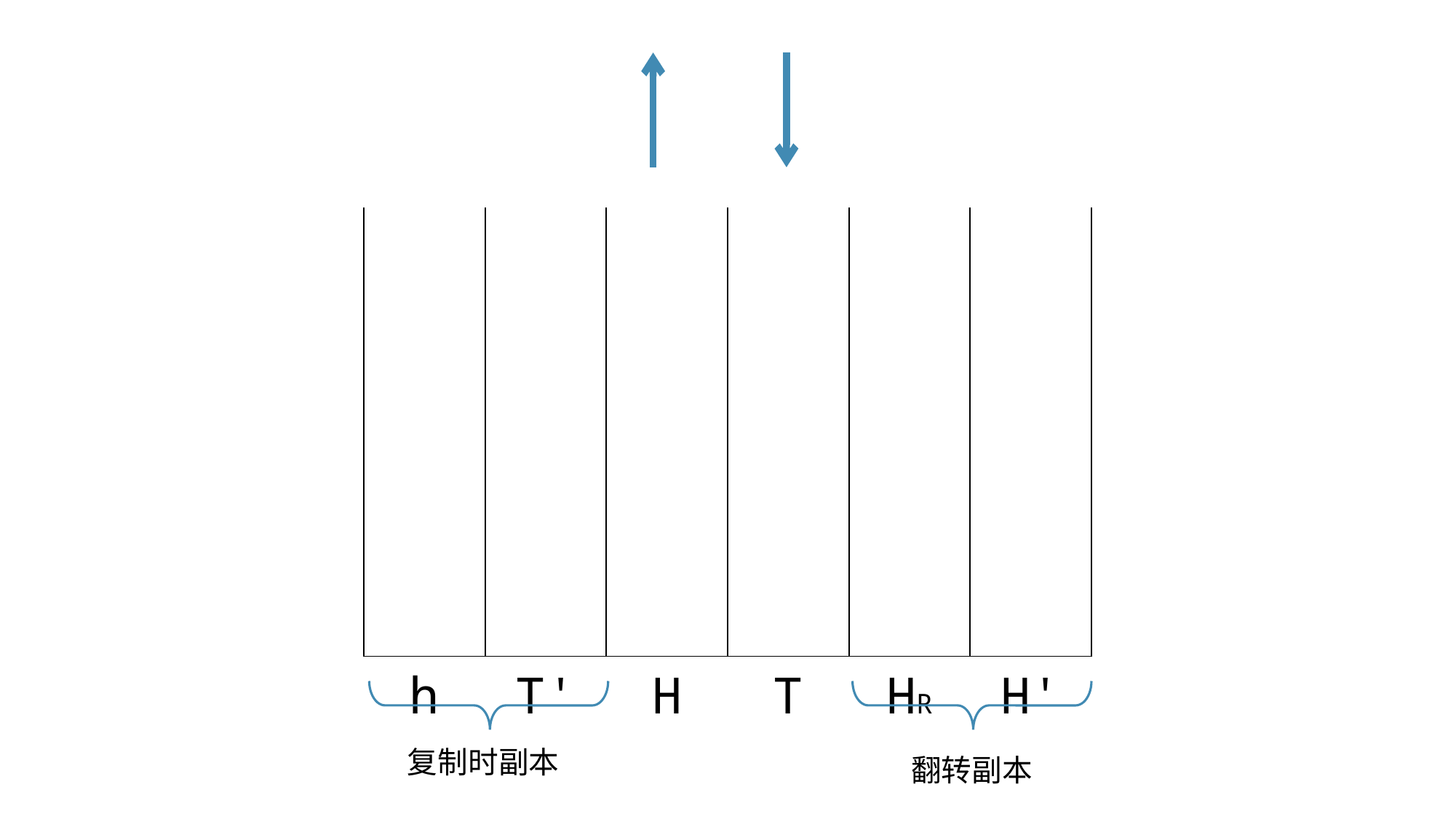

|  |  |  |  |  |  |
| --- | --- | --- | --- | --- | --- |
|  |  |  |  |  |  |
|  |  |  |  |  |  |
|  |  |  |  |  |  |
|  |  |  |  |  |  |
|  |  |  |  |  |  |
|  |  |  |  |  |  |
| h | T' | H | T | HR | H' |

复制时副本
翻转副本